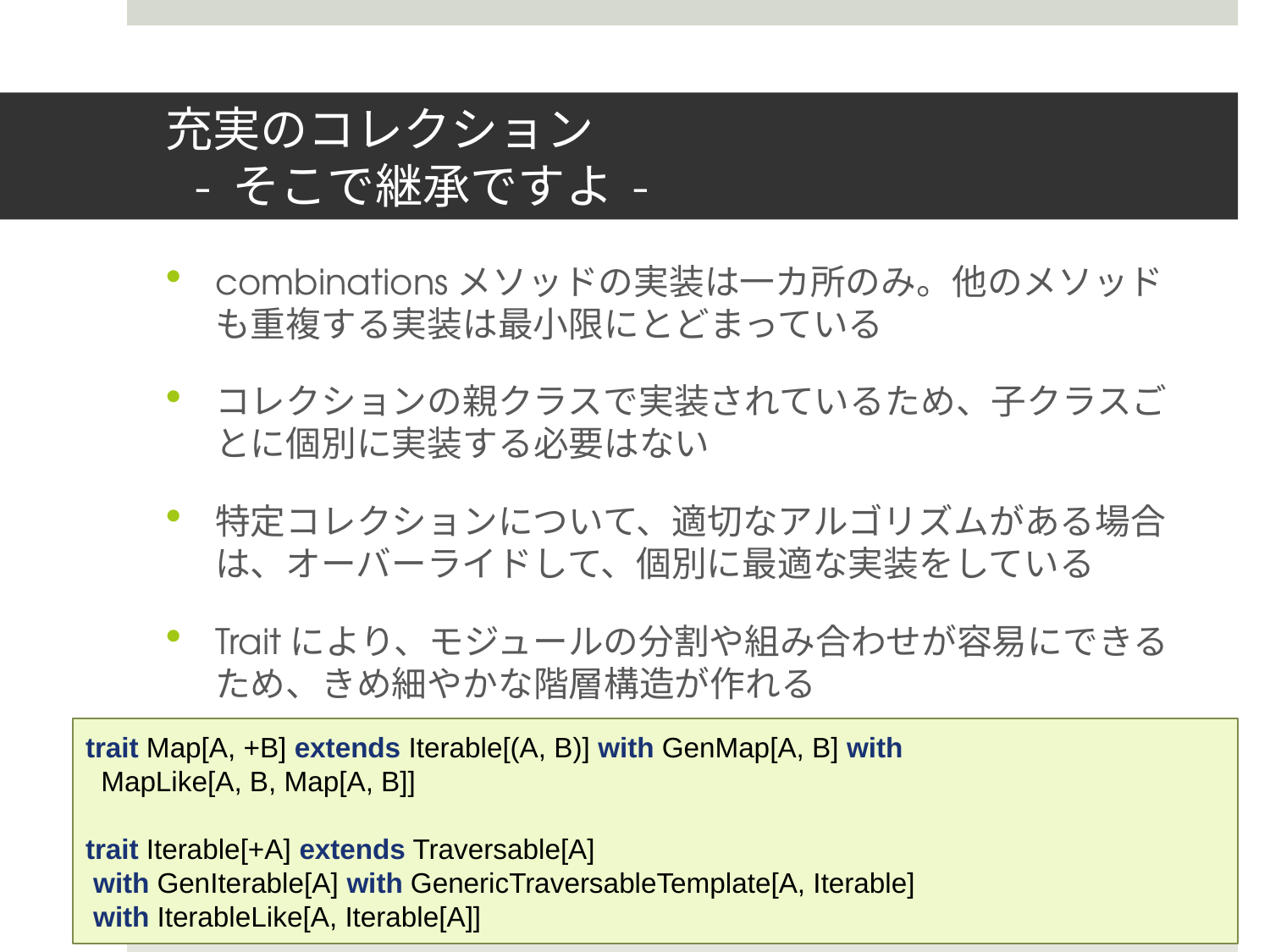

# 充実のコレクション - そこで継承ですよ -
combinationsメソッドの実装は一カ所のみ。他のメソッドも重複する実装は最小限にとどまっている
コレクションの親クラスで実装されているため、子クラスごとに個別に実装する必要はない
特定コレクションについて、適切なアルゴリズムがある場合は、オーバーライドして、個別に最適な実装をしている
Traitにより、モジュールの分割や組み合わせが容易にできるため、きめ細やかな階層構造が作れる
trait Map[A, +B] extends Iterable[(A, B)] with GenMap[A, B] with
  MapLike[A, B, Map[A, B]]

trait Iterable[+A] extends Traversable[A]
 with GenIterable[A] with GenericTraversableTemplate[A, Iterable]
 with IterableLike[A, Iterable[A]]